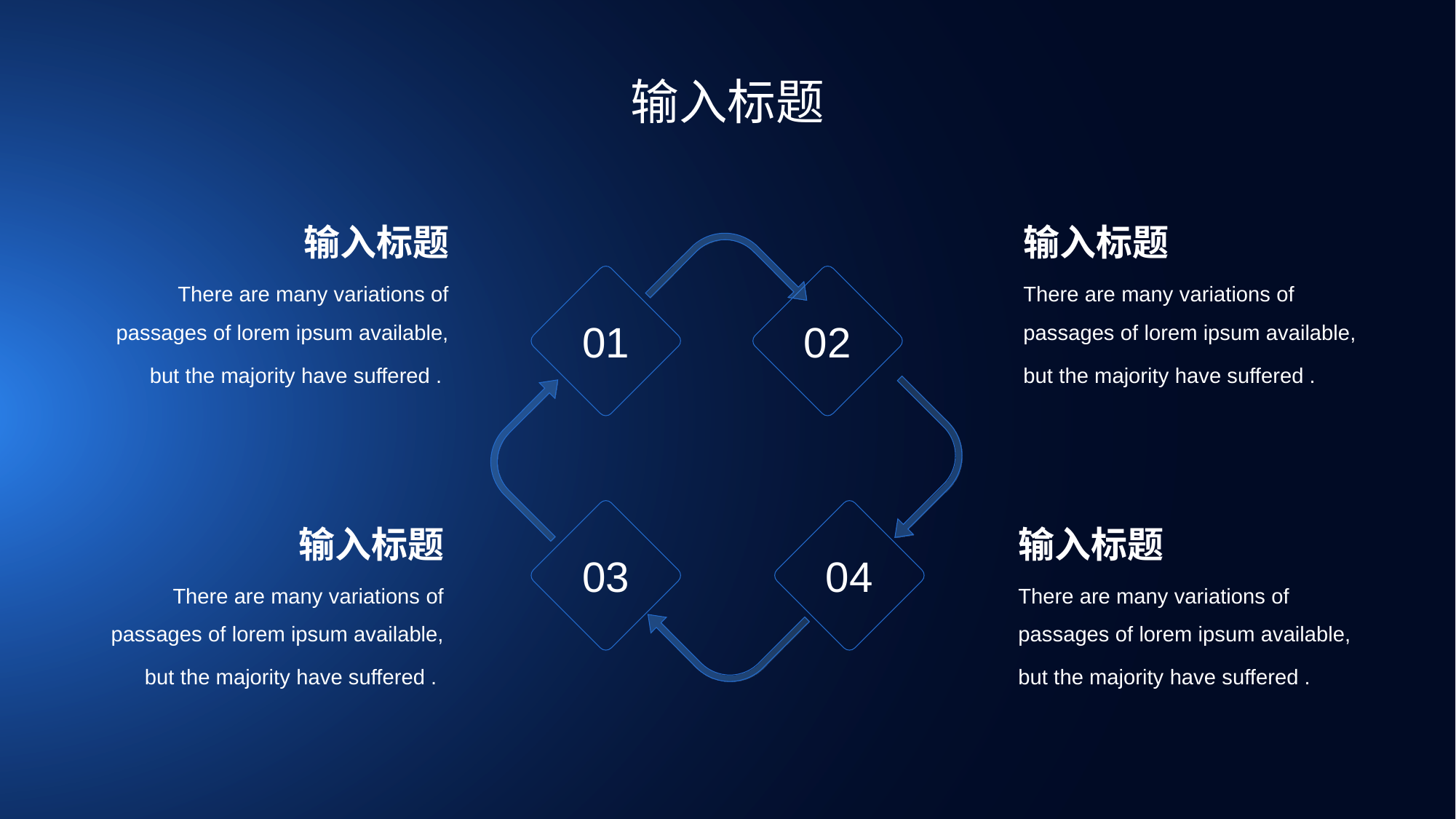

输入标题
输入标题
There are many variations of passages of lorem ipsum available, but the majority have suffered .
输入标题
There are many variations of passages of lorem ipsum available, but the majority have suffered .

01
02

输入标题
There are many variations of passages of lorem ipsum available, but the majority have suffered .
输入标题
There are many variations of passages of lorem ipsum available, but the majority have suffered .
03
04